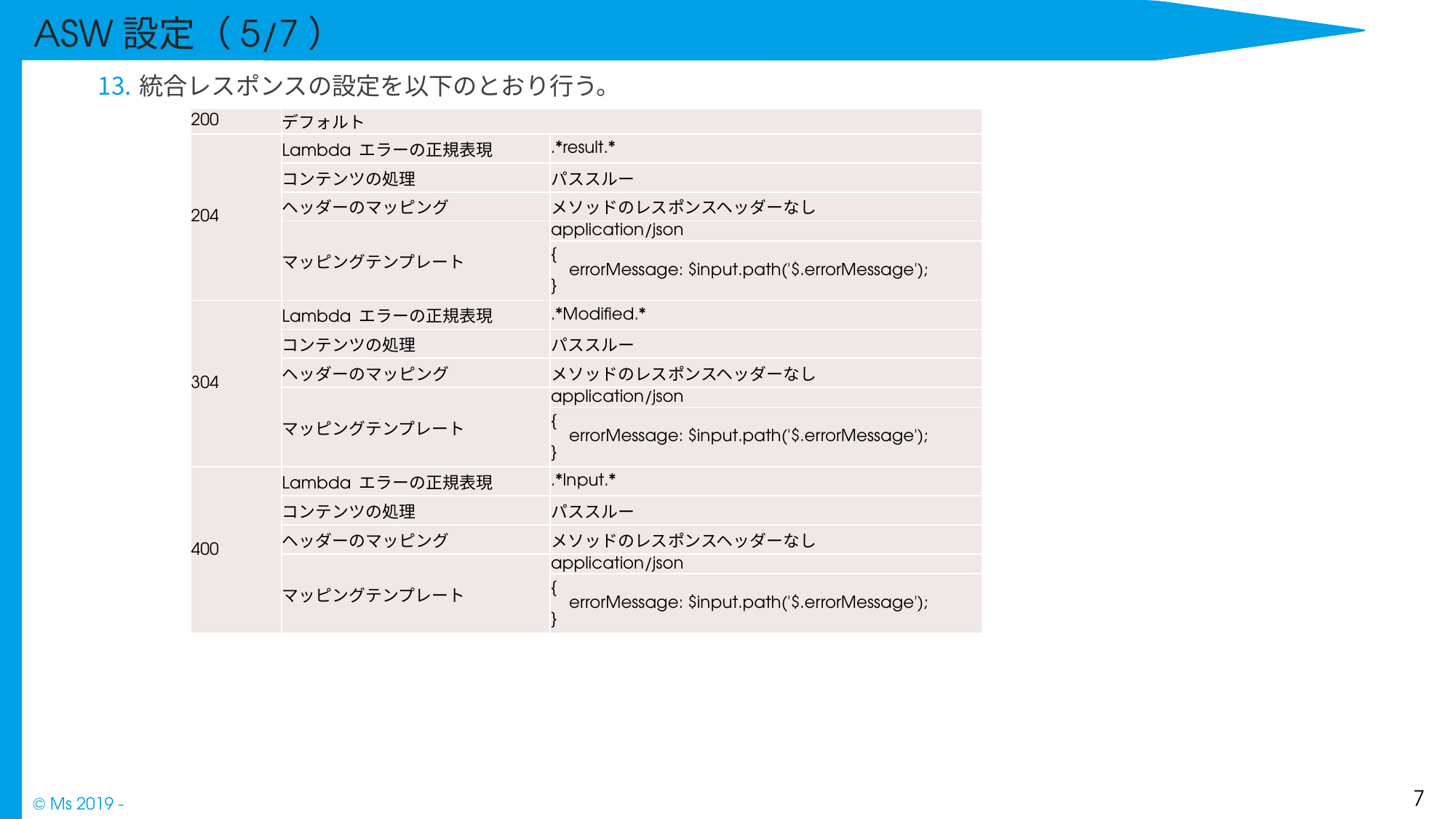

# ASW設定（5/7）
統合レスポンスの設定を以下のとおり行う。
| 200 | デフォルト |  |
| --- | --- | --- |
| 204 | Lambda エラーの正規表現 | .\*result.\* |
|  | コンテンツの処理 | パススルー |
|  | ヘッダーのマッピング | メソッドのレスポンスヘッダーなし |
|  | マッピングテンプレート | application/json |
|  |  | { errorMessage: $input.path('$.errorMessage'); } |
| 304 | Lambda エラーの正規表現 | .\*Modified.\* |
|  | コンテンツの処理 | パススルー |
|  | ヘッダーのマッピング | メソッドのレスポンスヘッダーなし |
|  | マッピングテンプレート | application/json |
|  |  | { errorMessage: $input.path('$.errorMessage'); } |
| 400 | Lambda エラーの正規表現 | .\*Input.\* |
|  | コンテンツの処理 | パススルー |
|  | ヘッダーのマッピング | メソッドのレスポンスヘッダーなし |
|  | マッピングテンプレート | application/json |
|  |  | { errorMessage: $input.path('$.errorMessage'); } |
7